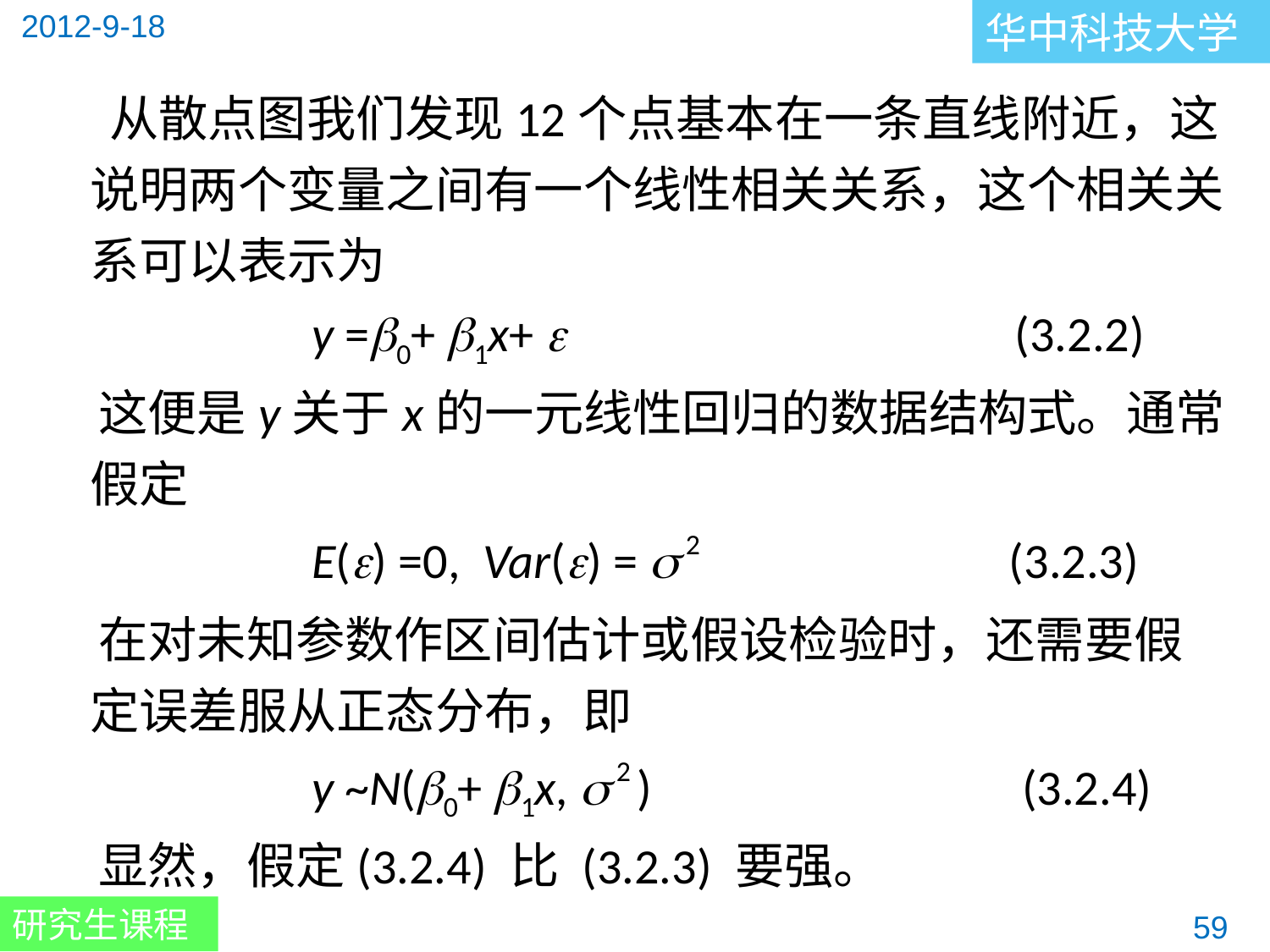

从散点图我们发现12个点基本在一条直线附近，这说明两个变量之间有一个线性相关关系，这个相关关系可以表示为
                        y =β0+ β1x+ ε                                        (3.2.2)
    这便是y关于x的一元线性回归的数据结构式。通常假定
                        E(ε) =0,  Var(ε) = σ 2                            (3.2.3)
    在对未知参数作区间估计或假设检验时，还需要假定误差服从正态分布，即
                        y ~N(β0+ β1x, σ 2 )                                 (3.2.4)
    显然，假定(3.2.4) 比 (3.2.3) 要强。